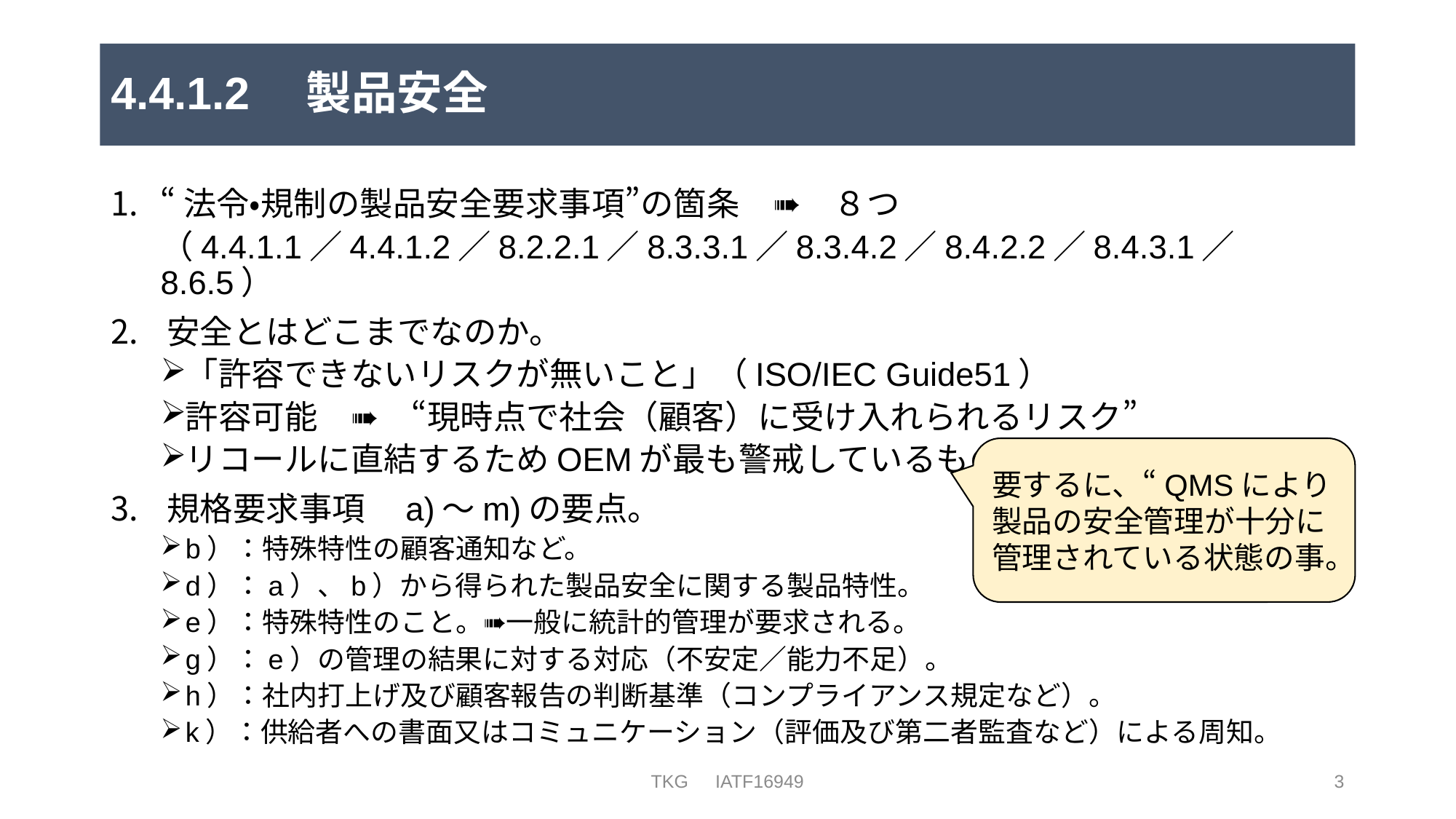

# 4.4.1.2　製品安全
“法令・規制の製品安全要求事項”の箇条　➠　８つ
（4.4.1.1／4.4.1.2／8.2.2.1／8.3.3.1／8.3.4.2／8.4.2.2／8.4.3.1／8.6.5）
安全とはどこまでなのか。
「許容できないリスクが無いこと」（ISO/IEC Guide51）
許容可能　➠　“現時点で社会（顧客）に受け入れられるリスク”
リコールに直結するためOEMが最も警戒しているもの。
規格要求事項　a)～m)の要点。
b）：特殊特性の顧客通知など。
d）：a）、b）から得られた製品安全に関する製品特性。
e）：特殊特性のこと。➠一般に統計的管理が要求される。
g）：e）の管理の結果に対する対応（不安定／能力不足）。
h）：社内打上げ及び顧客報告の判断基準（コンプライアンス規定など）。
k）：供給者への書面又はコミュニケーション（評価及び第二者監査など）による周知。

要するに、“QMSにより製品の安全管理が十分に管理されている状態の事。
TKG　IATF16949
3